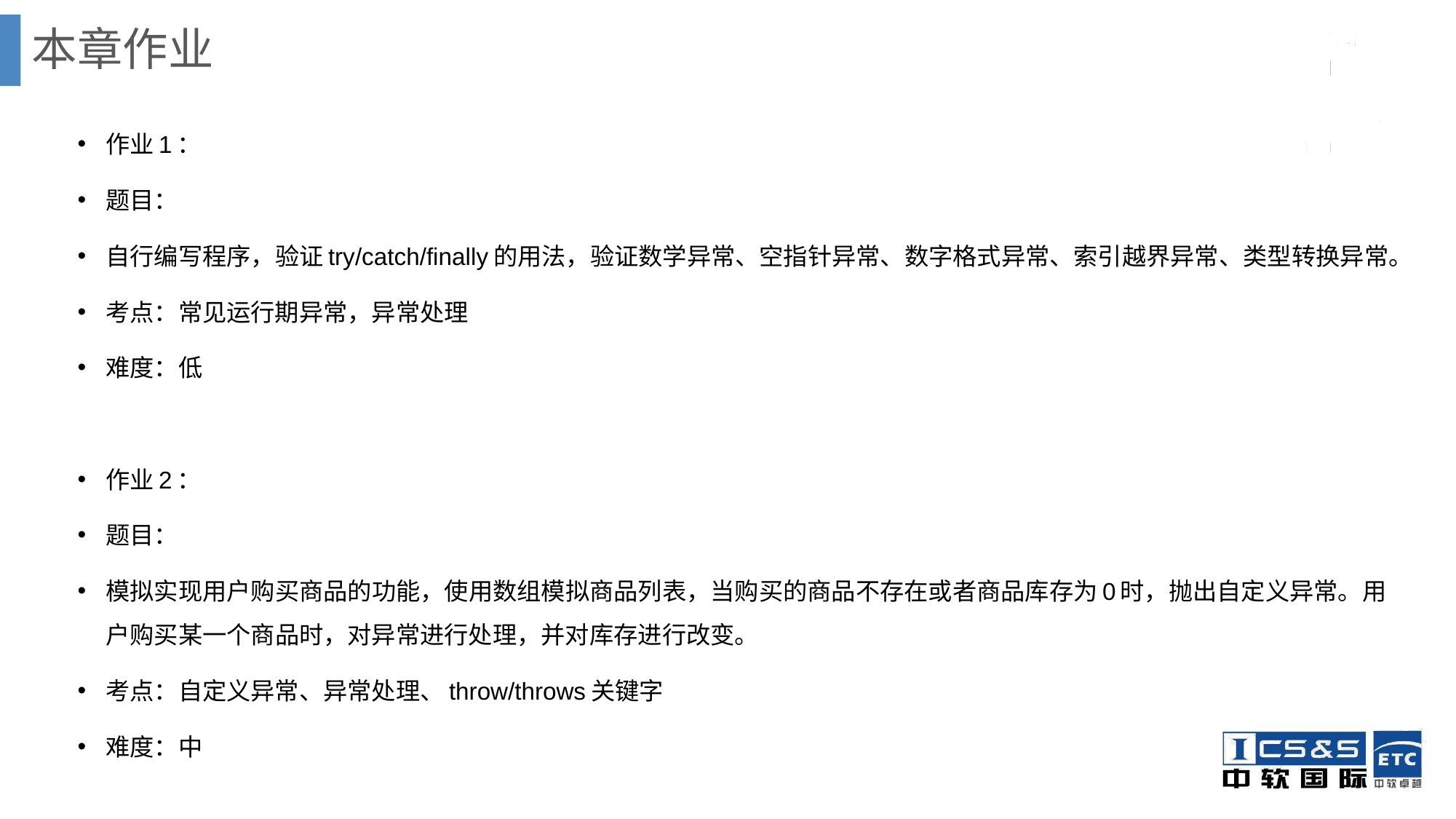

# 本章作业
作业1：
题目：
自行编写程序，验证try/catch/finally的用法，验证数学异常、空指针异常、数字格式异常、索引越界异常、类型转换异常。
考点：常见运行期异常，异常处理
难度：低

作业2：
题目：
模拟实现用户购买商品的功能，使用数组模拟商品列表，当购买的商品不存在或者商品库存为0时，抛出自定义异常。用户购买某一个商品时，对异常进行处理，并对库存进行改变。
考点：自定义异常、异常处理、throw/throws关键字
难度：中